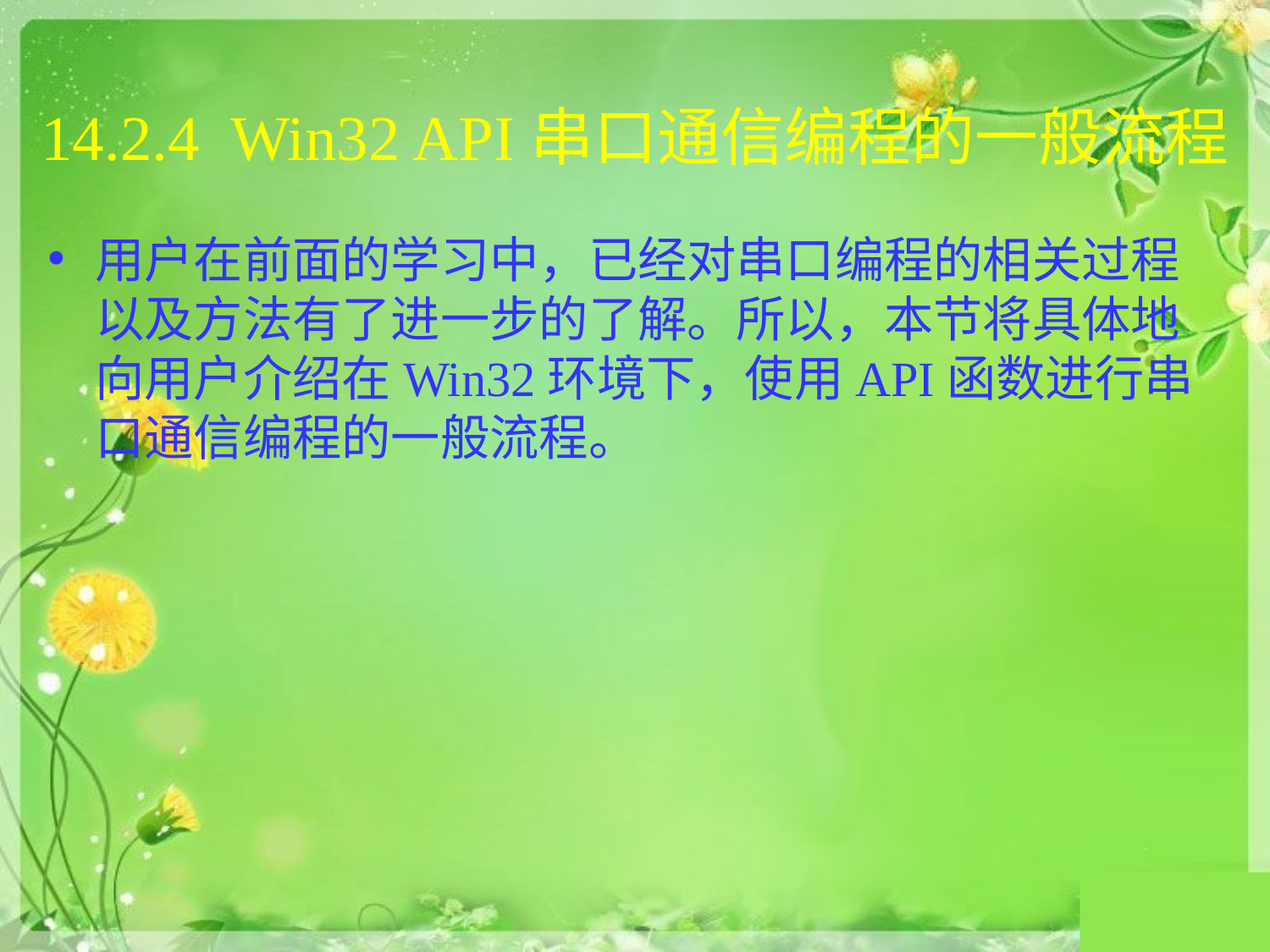

# 14.2.4  Win32 API串口通信编程的一般流程
用户在前面的学习中，已经对串口编程的相关过程以及方法有了进一步的了解。所以，本节将具体地向用户介绍在Win32环境下，使用API函数进行串口通信编程的一般流程。